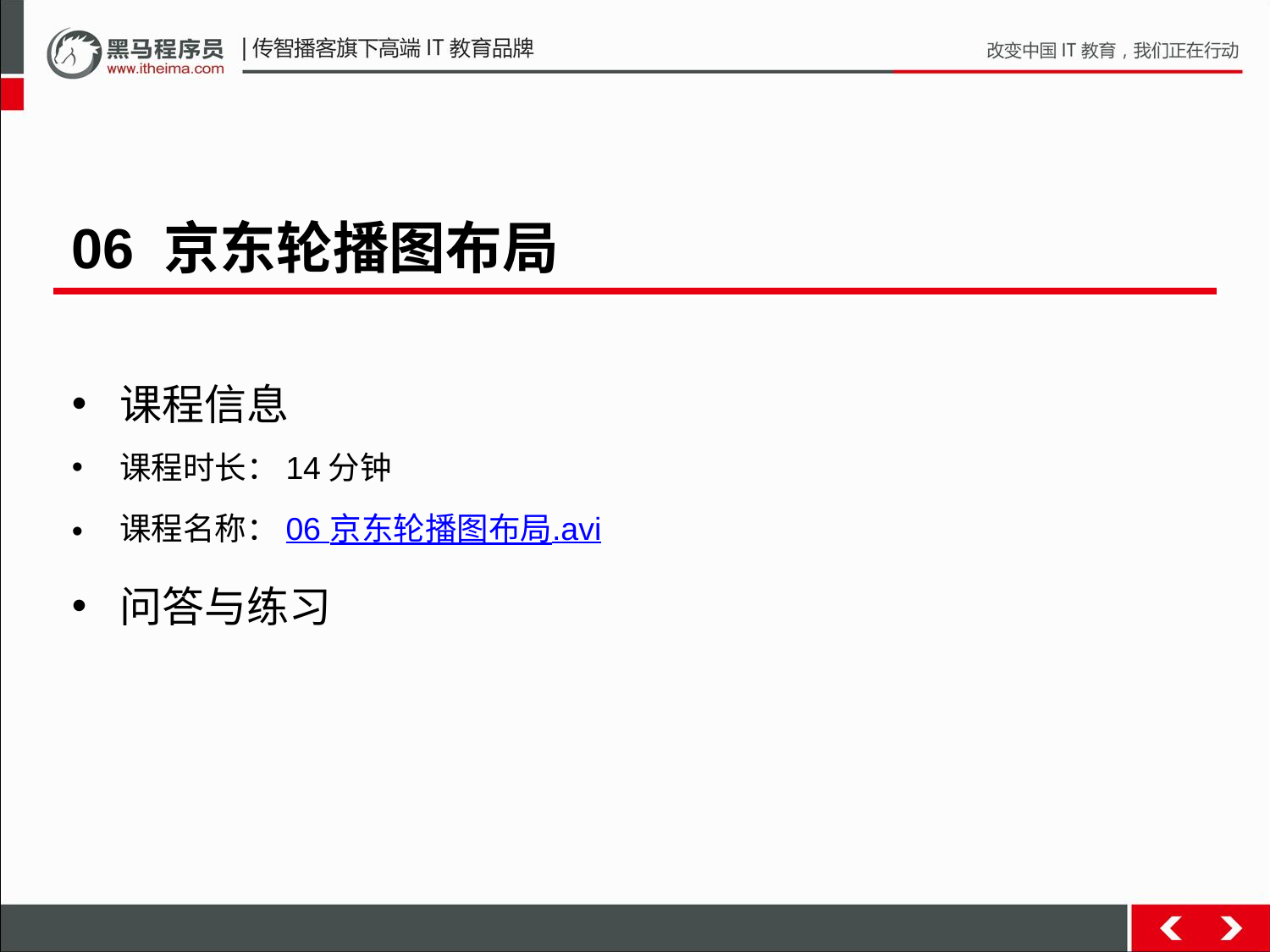

06 京东轮播图布局
课程信息
课程时长：14分钟
课程名称：06 京东轮播图布局.avi
问答与练习